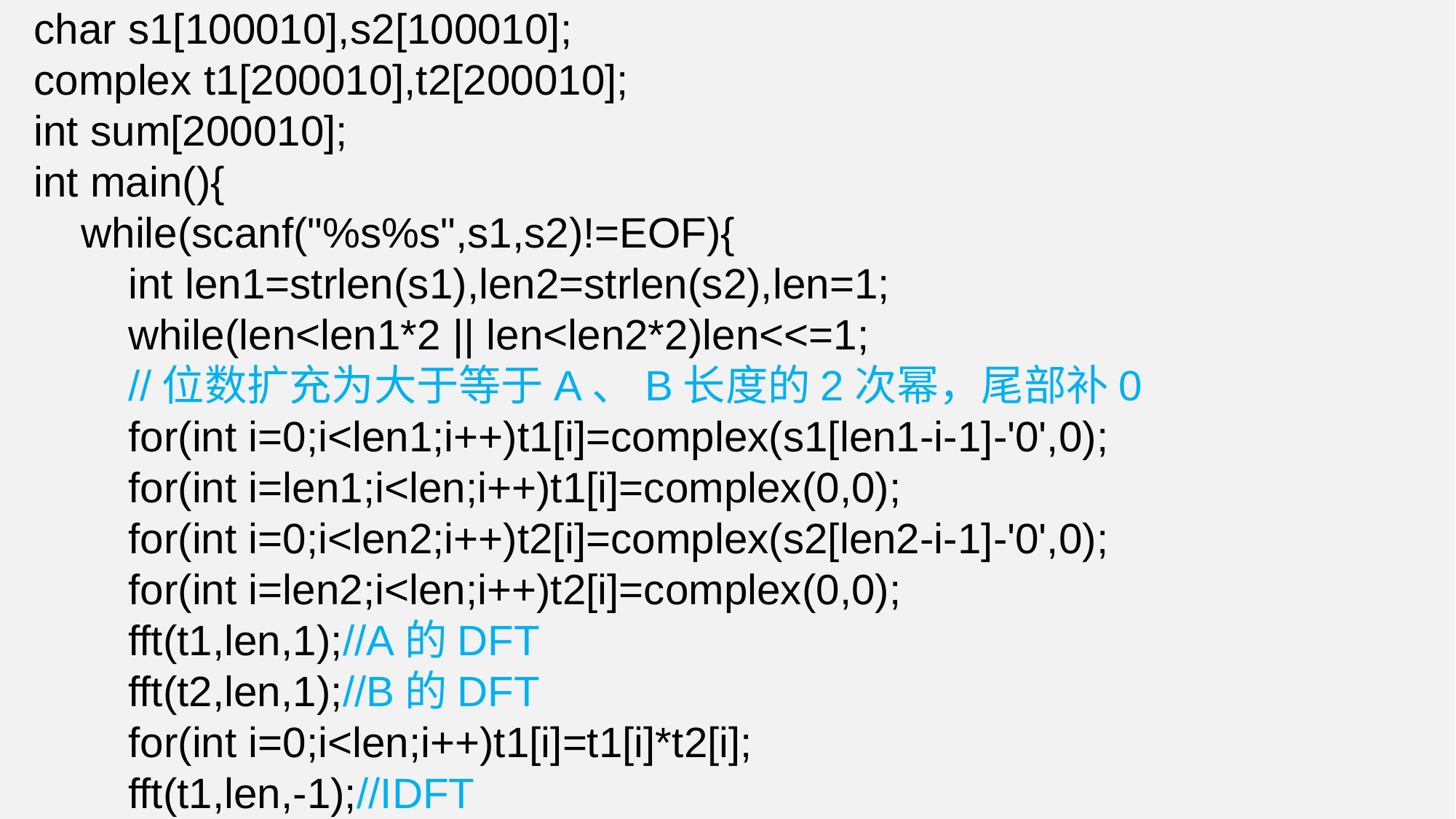

char s1[100010],s2[100010];
complex t1[200010],t2[200010];
int sum[200010];
int main(){
    while(scanf("%s%s",s1,s2)!=EOF){
        int len1=strlen(s1),len2=strlen(s2),len=1;
        while(len<len1*2 || len<len2*2)len<<=1;
        //位数扩充为大于等于A、B长度的2次幂，尾部补0
        for(int i=0;i<len1;i++)t1[i]=complex(s1[len1-i-1]-'0',0);
        for(int i=len1;i<len;i++)t1[i]=complex(0,0);
        for(int i=0;i<len2;i++)t2[i]=complex(s2[len2-i-1]-'0',0);
        for(int i=len2;i<len;i++)t2[i]=complex(0,0);
        fft(t1,len,1);//A的DFT
        fft(t2,len,1);//B的DFT
        for(int i=0;i<len;i++)t1[i]=t1[i]*t2[i];
        fft(t1,len,-1);//IDFT